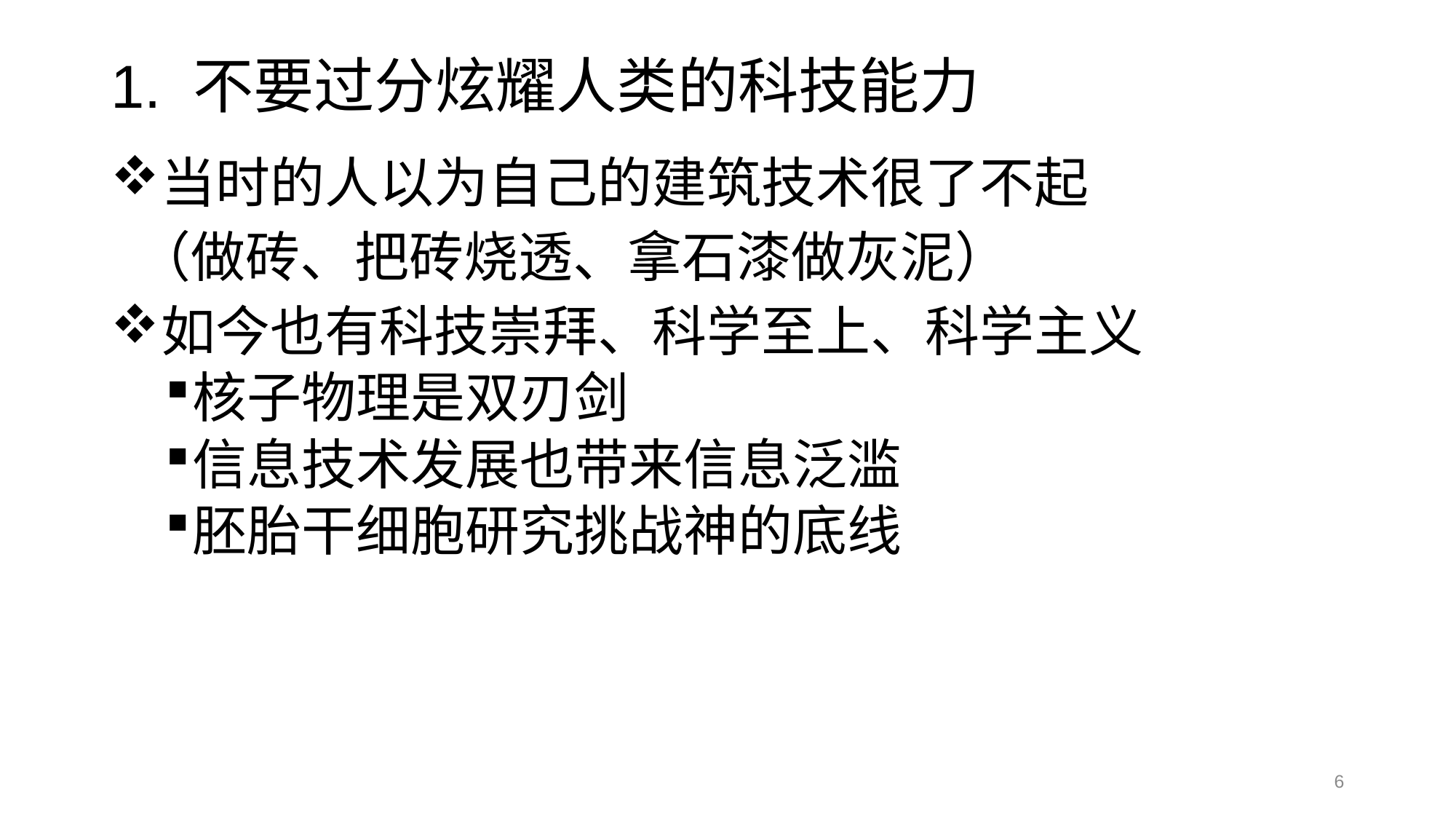

# 1. 不要过分炫耀人类的科技能力
当时的人以为自己的建筑技术很了不起
 （做砖、把砖烧透、拿石漆做灰泥）
如今也有科技崇拜、科学至上、科学主义
核子物理是双刃剑
信息技术发展也带来信息泛滥
胚胎干细胞研究挑战神的底线

6